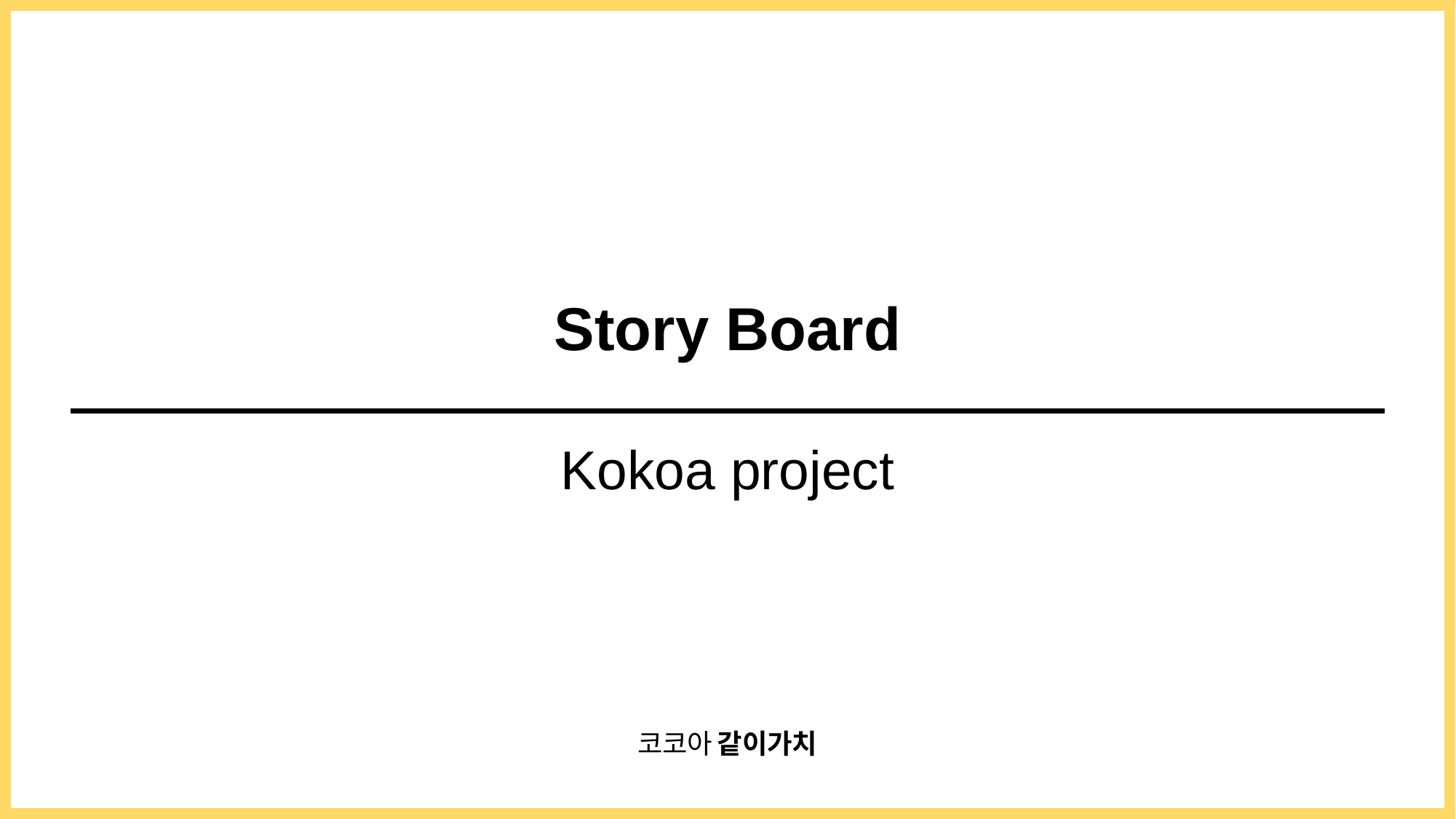

#
Story Board
Kokoa project

코코아 같이가치